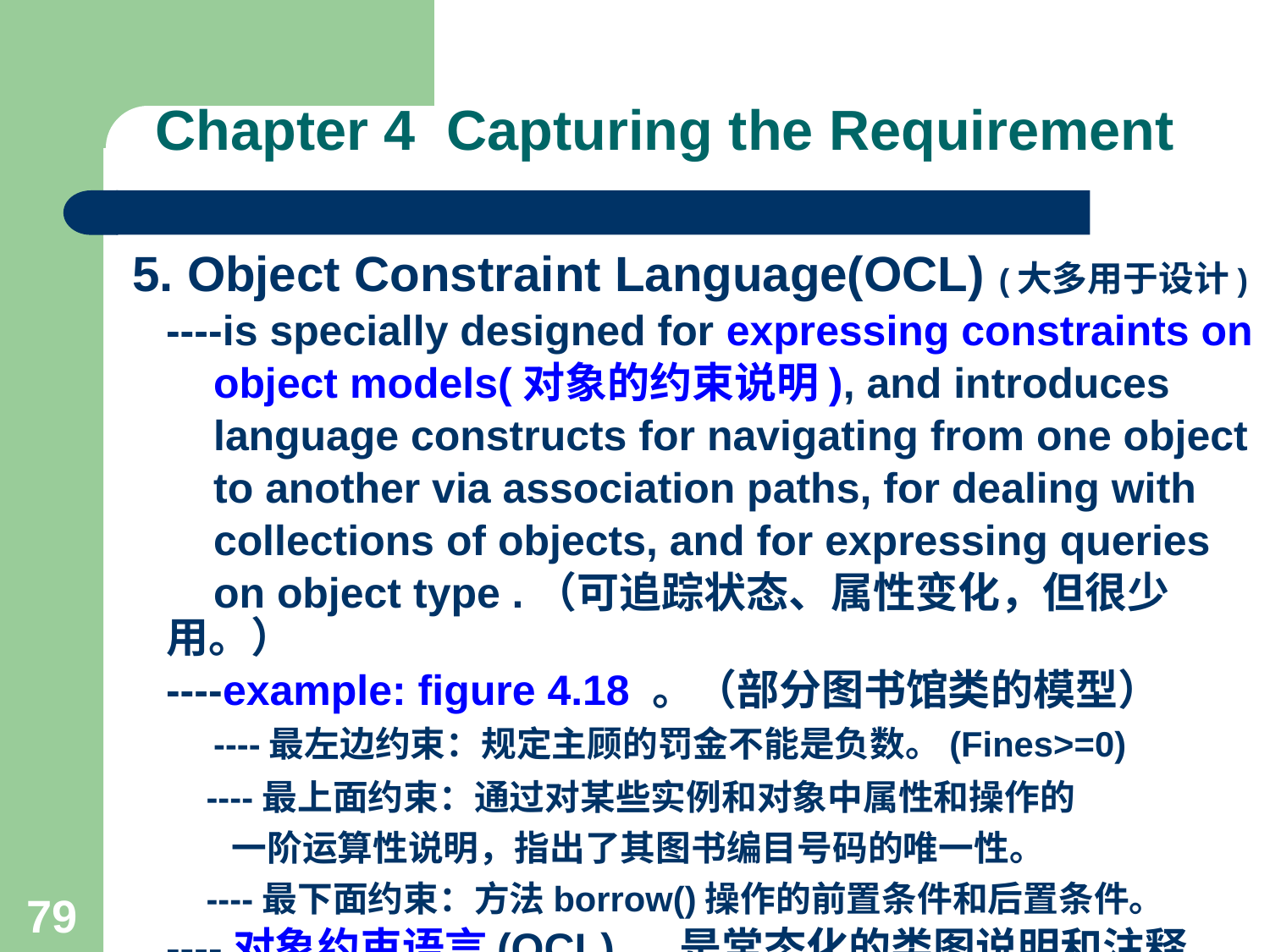

# Chapter 4  Capturing the Requirement
 5. Object Constraint Language(OCL) (大多用于设计)
    ----is specially designed for expressing constraints on
        object models(对象的约束说明), and introduces
        language constructs for navigating from one object
        to another via association paths, for dealing with
        collections of objects, and for expressing queries
        on object type .（可追踪状态、属性变化，但很少用。）
    ----example: figure 4.18 。（部分图书馆类的模型）
        ----最左边约束：规定主顾的罚金不能是负数。(Fines>=0)
         ----最上面约束：通过对某些实例和对象中属性和操作的
             一阶运算性说明，指出了其图书编目号码的唯一性。
         ----最下面约束：方法borrow()操作的前置条件和后置条件。
    ----对象约束语言(OCL) ，是常态化的类图说明和注释。
79